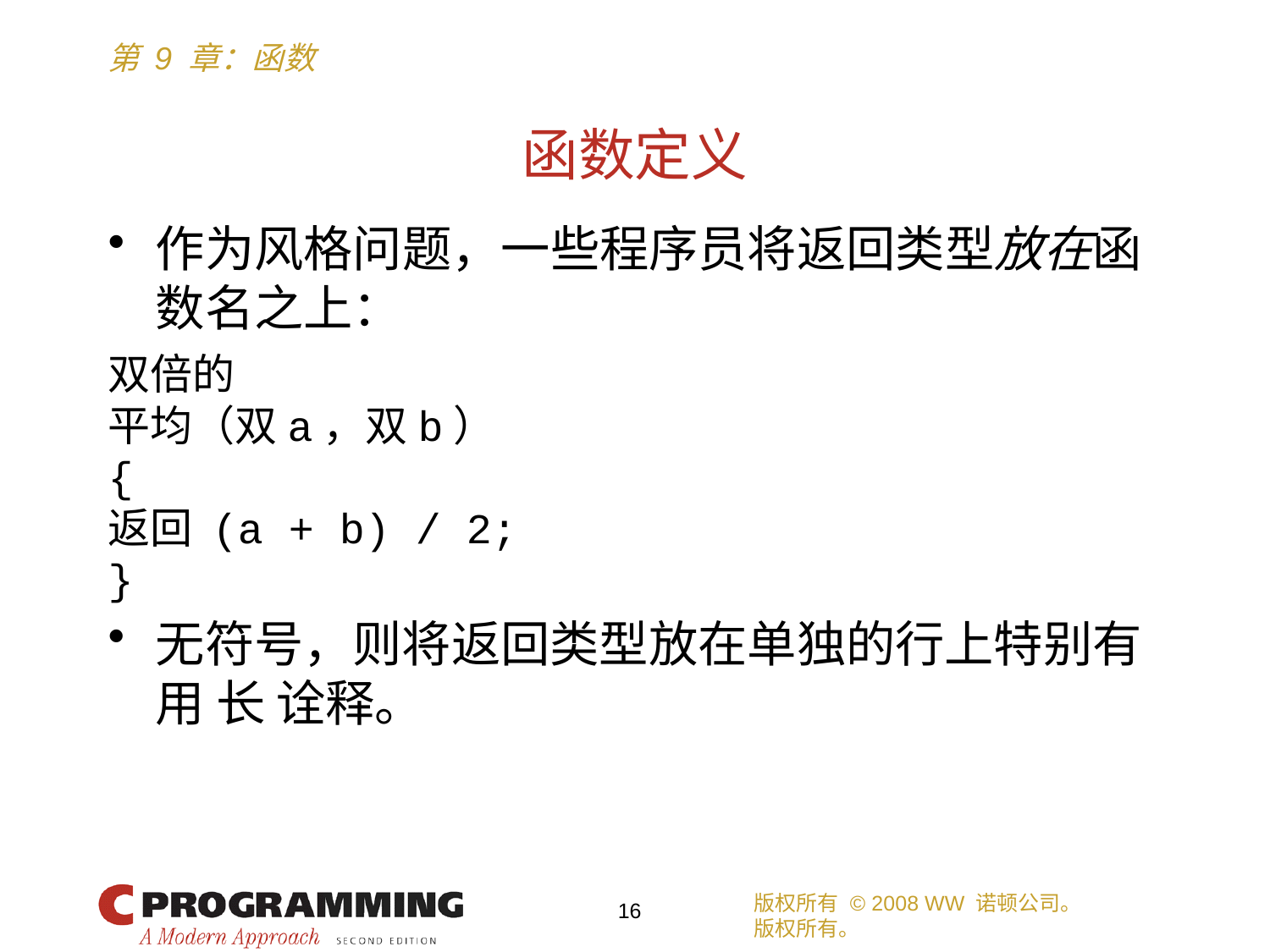

# 函数定义
作为风格问题，一些程序员将返回类型放在函数名之上：
双倍的
平均（双a，双b）
{
返回 (a + b) / 2;
}
无符号，则将返回类型放在单独的行上特别有用 长 诠释。
版权所有 © 2008 WW 诺顿公司。
版权所有。
16